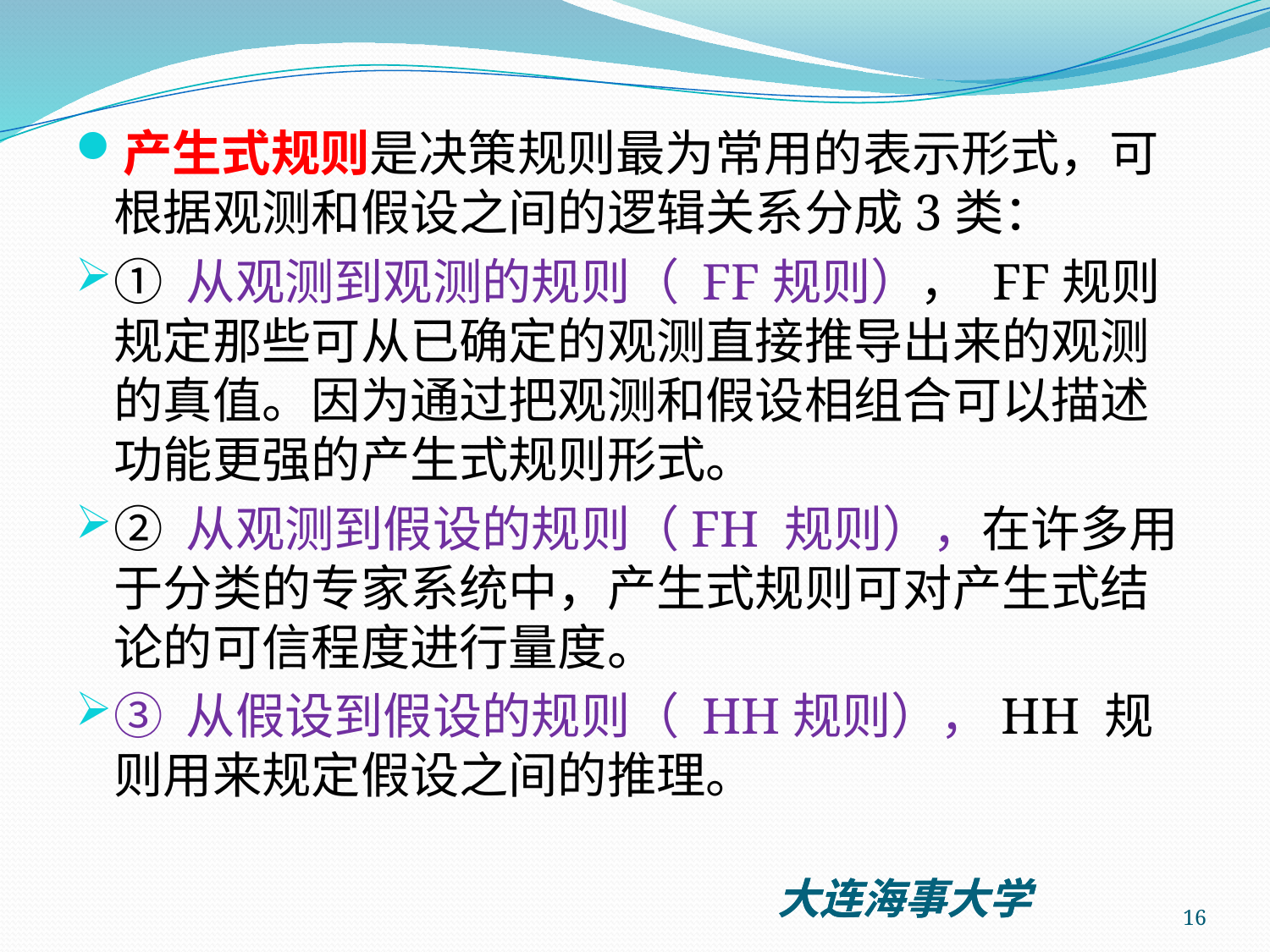

产生式规则是决策规则最为常用的表示形式，可根据观测和假设之间的逻辑关系分成3类：
① 从观测到观测的规则（ FF规则）， FF规则规定那些可从已确定的观测直接推导出来的观测的真值。因为通过把观测和假设相组合可以描述功能更强的产生式规则形式。
② 从观测到假设的规则（FH 规则），在许多用于分类的专家系统中，产生式规则可对产生式结论的可信程度进行量度。
③ 从假设到假设的规则（ HH规则），HH 规则用来规定假设之间的推理。

16